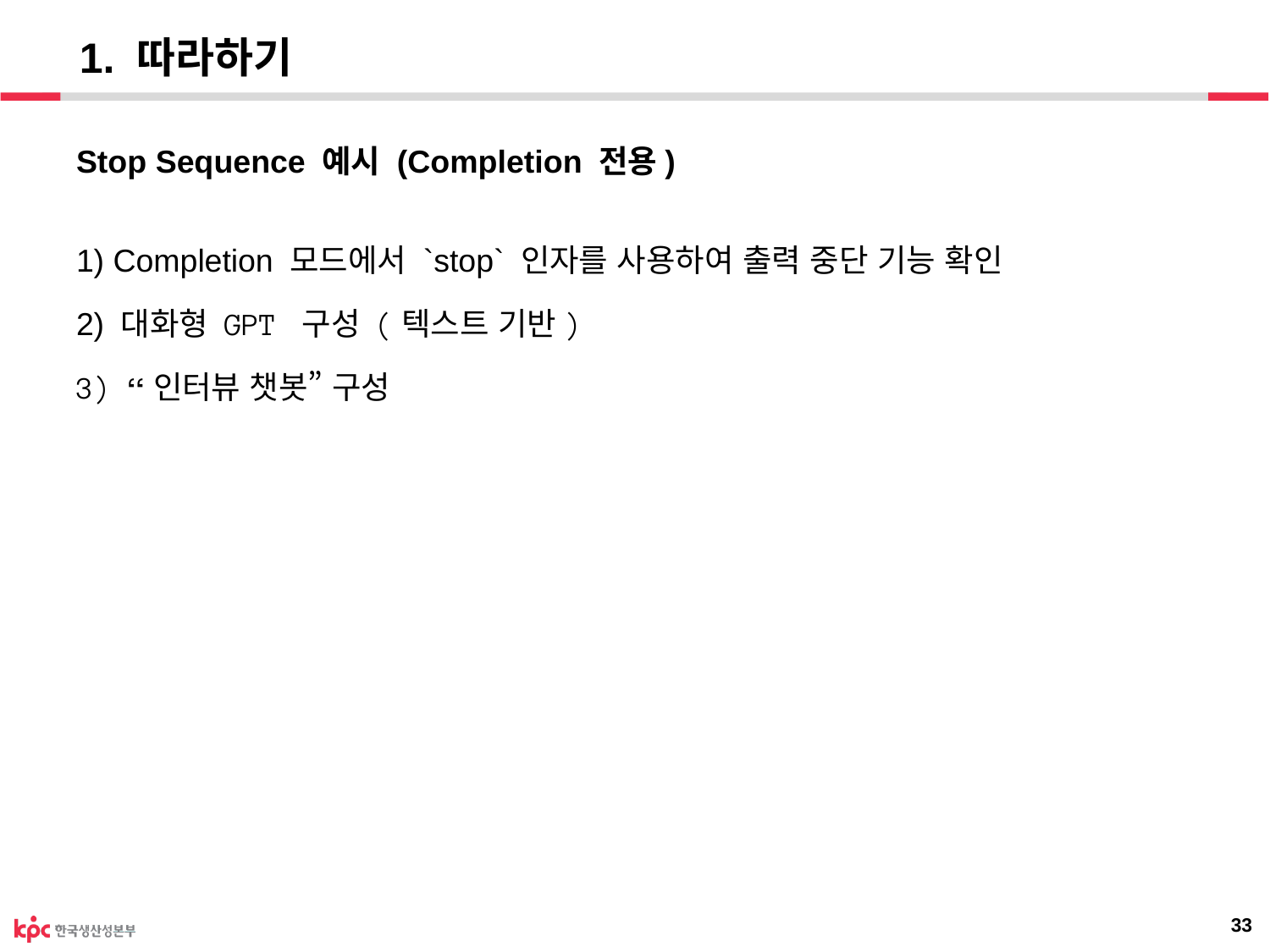

# 1. 따라하기
Stop Sequence 예시 (Completion 전용)

1) Completion 모드에서 `stop` 인자를 사용하여 출력 중단 기능 확인
2) 대화형 GPT 구성 (텍스트 기반)
3) “인터뷰 챗봇” 구성